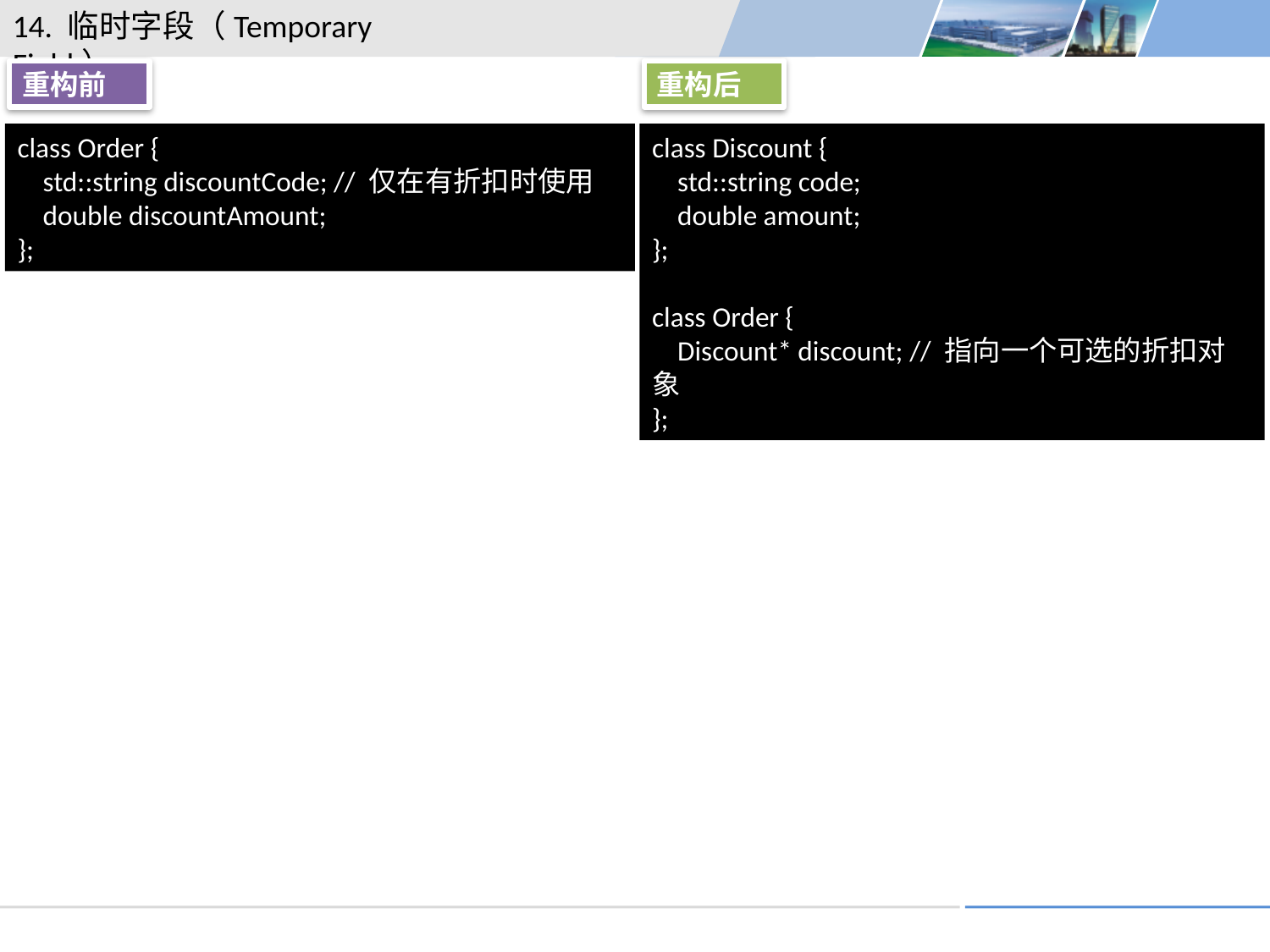

14. 临时字段（Temporary Field）
重构前
重构后
class Order {
    std::string discountCode; // 仅在有折扣时使用
    double discountAmount;
};
class Discount {
    std::string code;
    double amount;
};

class Order {
    Discount* discount; // 指向一个可选的折扣对象
};